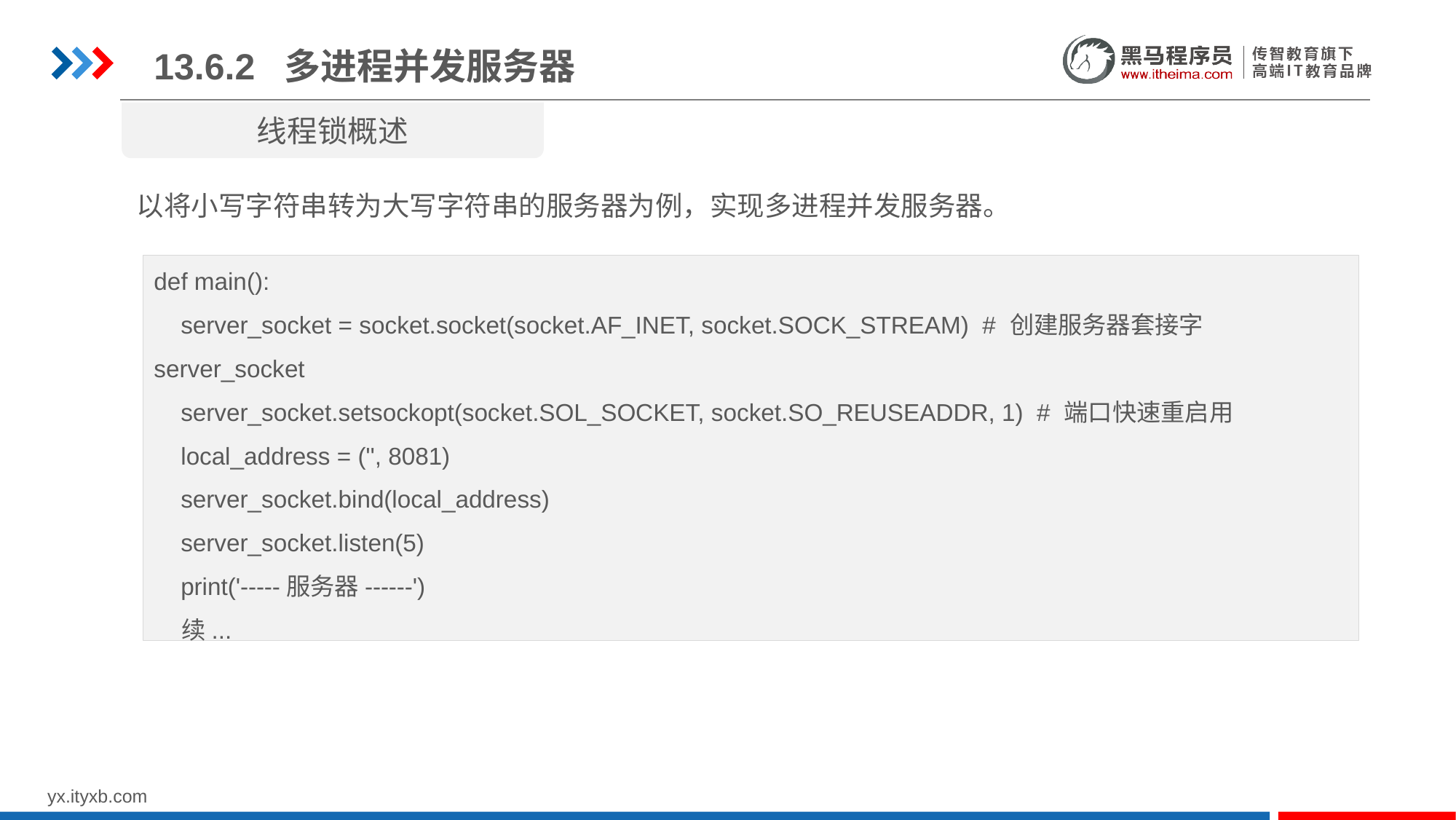

13.6.2  多进程并发服务器

线程锁概述
以将小写字符串转为大写字符串的服务器为例，实现多进程并发服务器。
def main():
    server_socket = socket.socket(socket.AF_INET, socket.SOCK_STREAM)  # 创建服务器套接字server_socket
    server_socket.setsockopt(socket.SOL_SOCKET, socket.SO_REUSEADDR, 1)  # 端口快速重启用
    local_address = ('', 8081)
    server_socket.bind(local_address)
    server_socket.listen(5)
    print('-----服务器------')
    续...